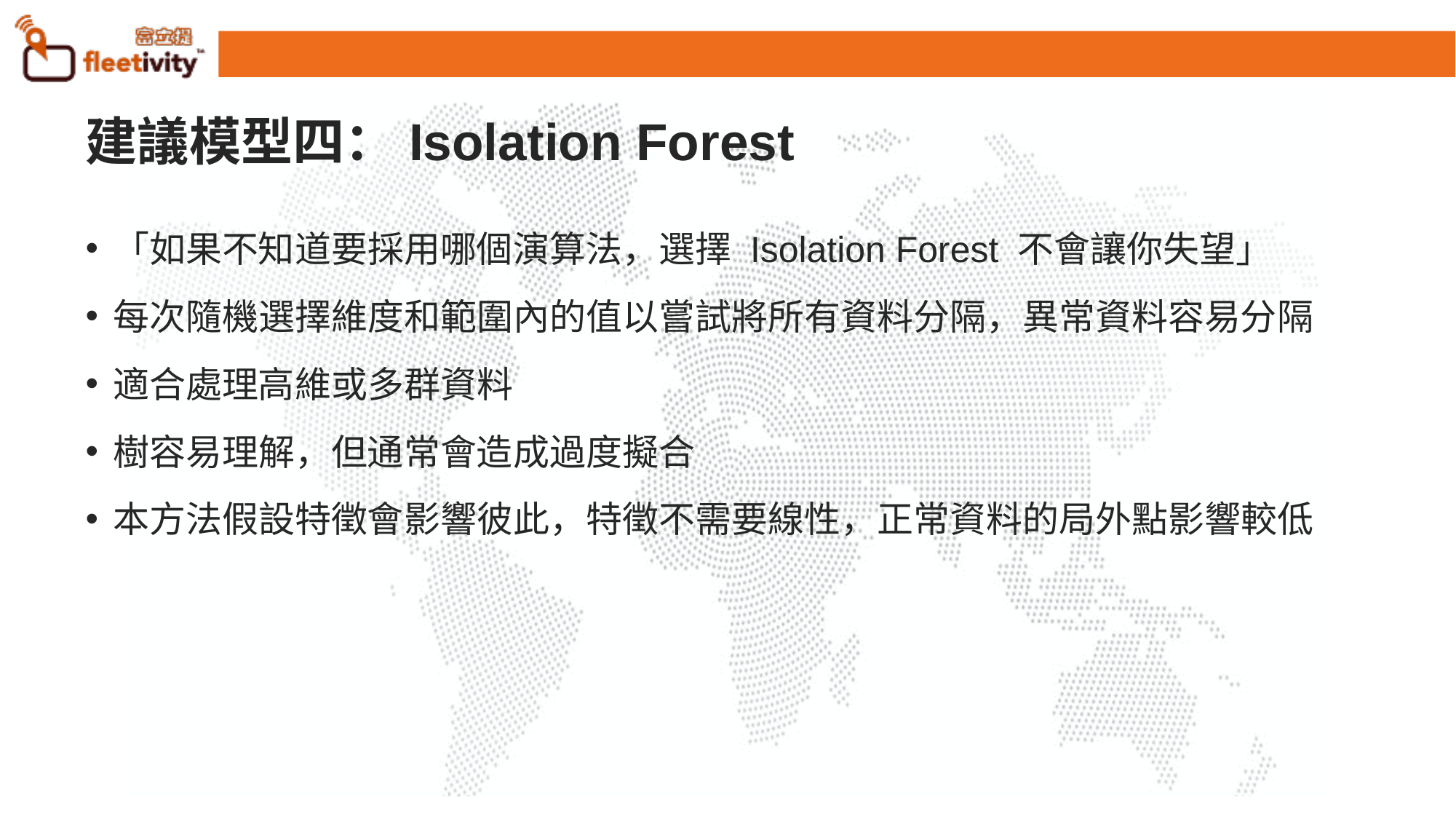

# 建議模型四：Isolation Forest
「如果不知道要採用哪個演算法，選擇 Isolation Forest 不會讓你失望」
每次隨機選擇維度和範圍內的值以嘗試將所有資料分隔，異常資料容易分隔
適合處理高維或多群資料
樹容易理解，但通常會造成過度擬合
本方法假設特徵會影響彼此，特徵不需要線性，正常資料的局外點影響較低